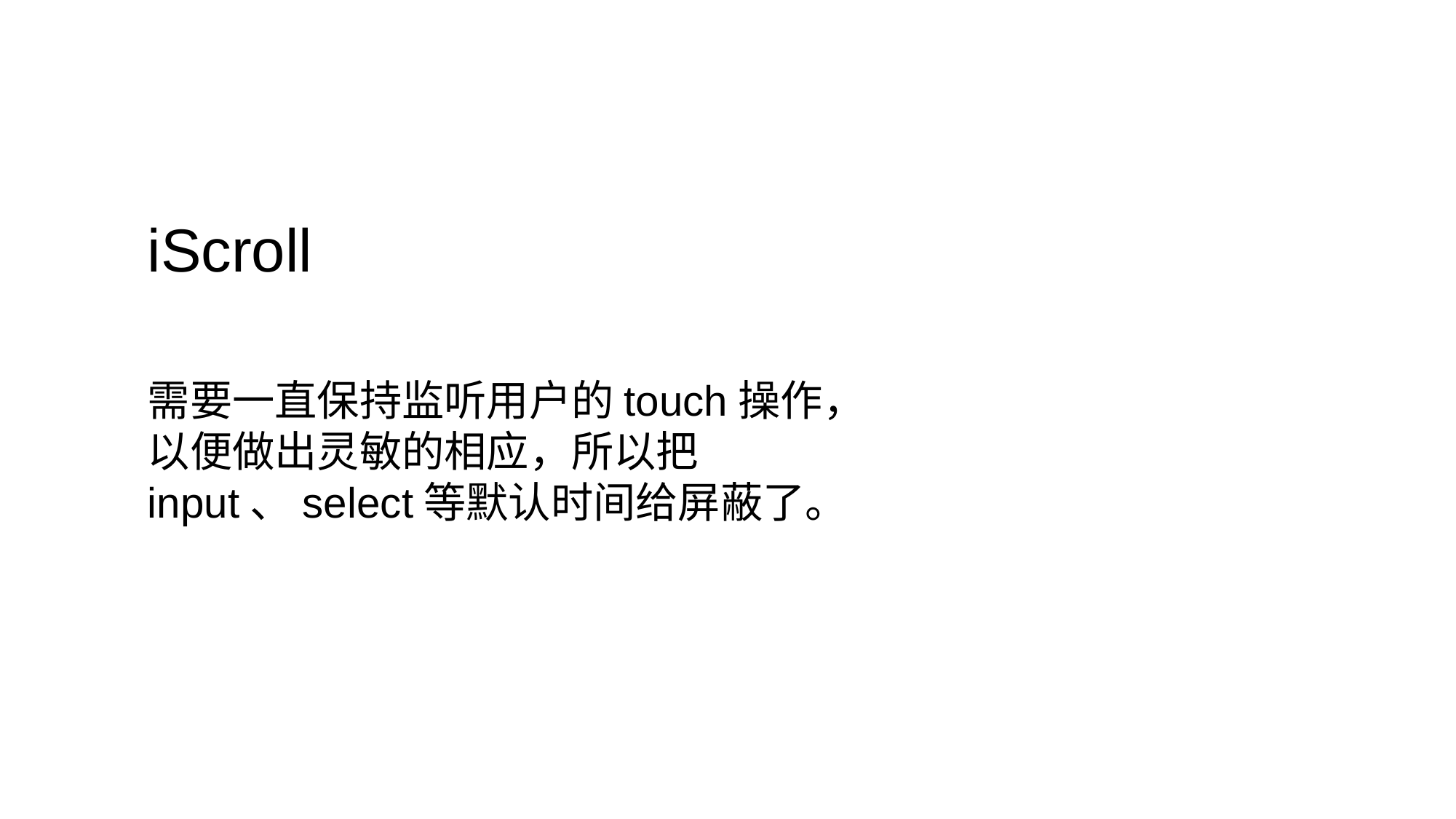

iScroll
需要一直保持监听用户的touch操作，以便做出灵敏的相应，所以把input、select等默认时间给屏蔽了。